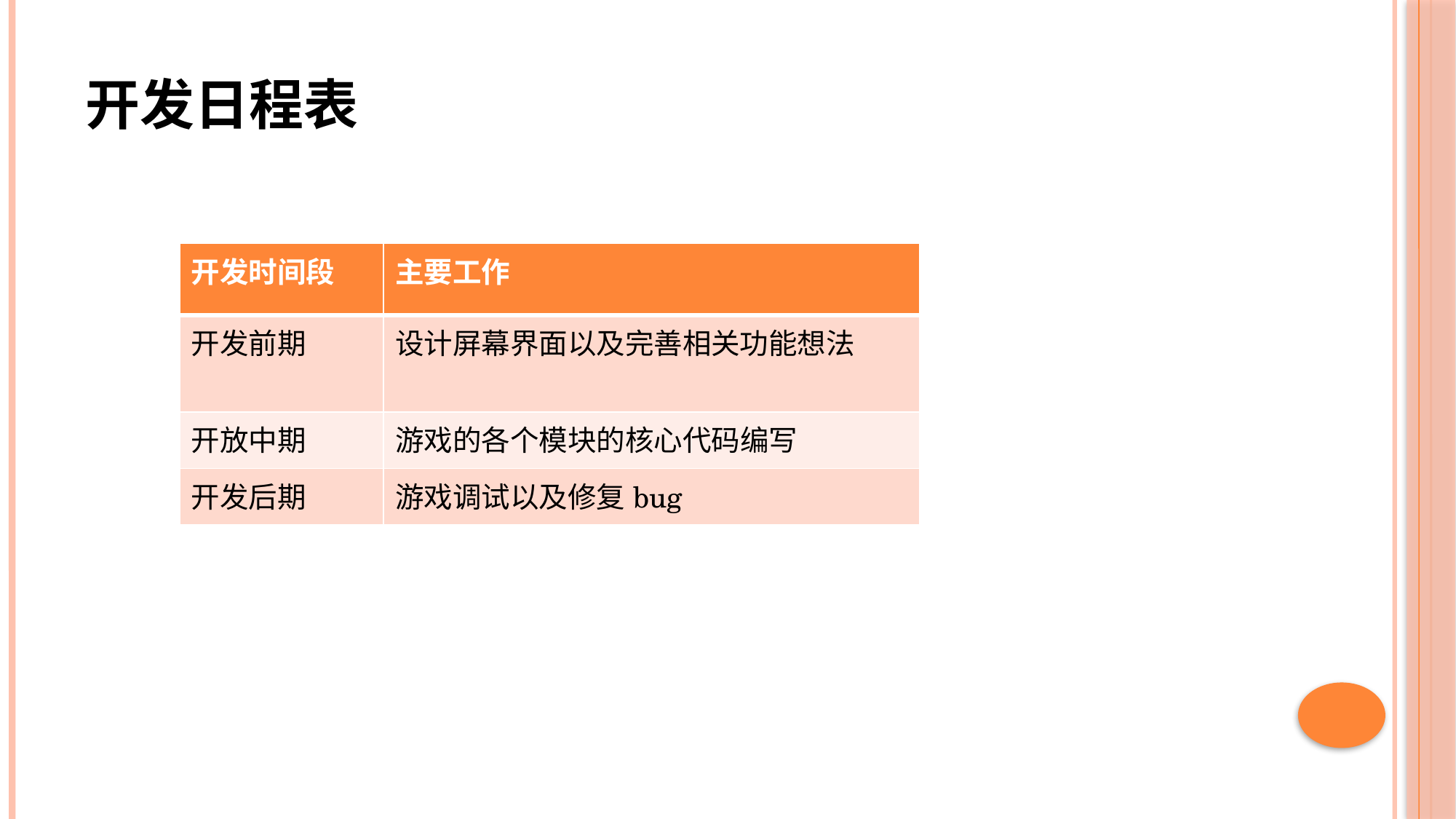

开发日程表
| 开发时间段 | 主要工作 |
| --- | --- |
| 开发前期 | 设计屏幕界面以及完善相关功能想法 |
| 开放中期 | 游戏的各个模块的核心代码编写 |
| 开发后期 | 游戏调试以及修复bug |